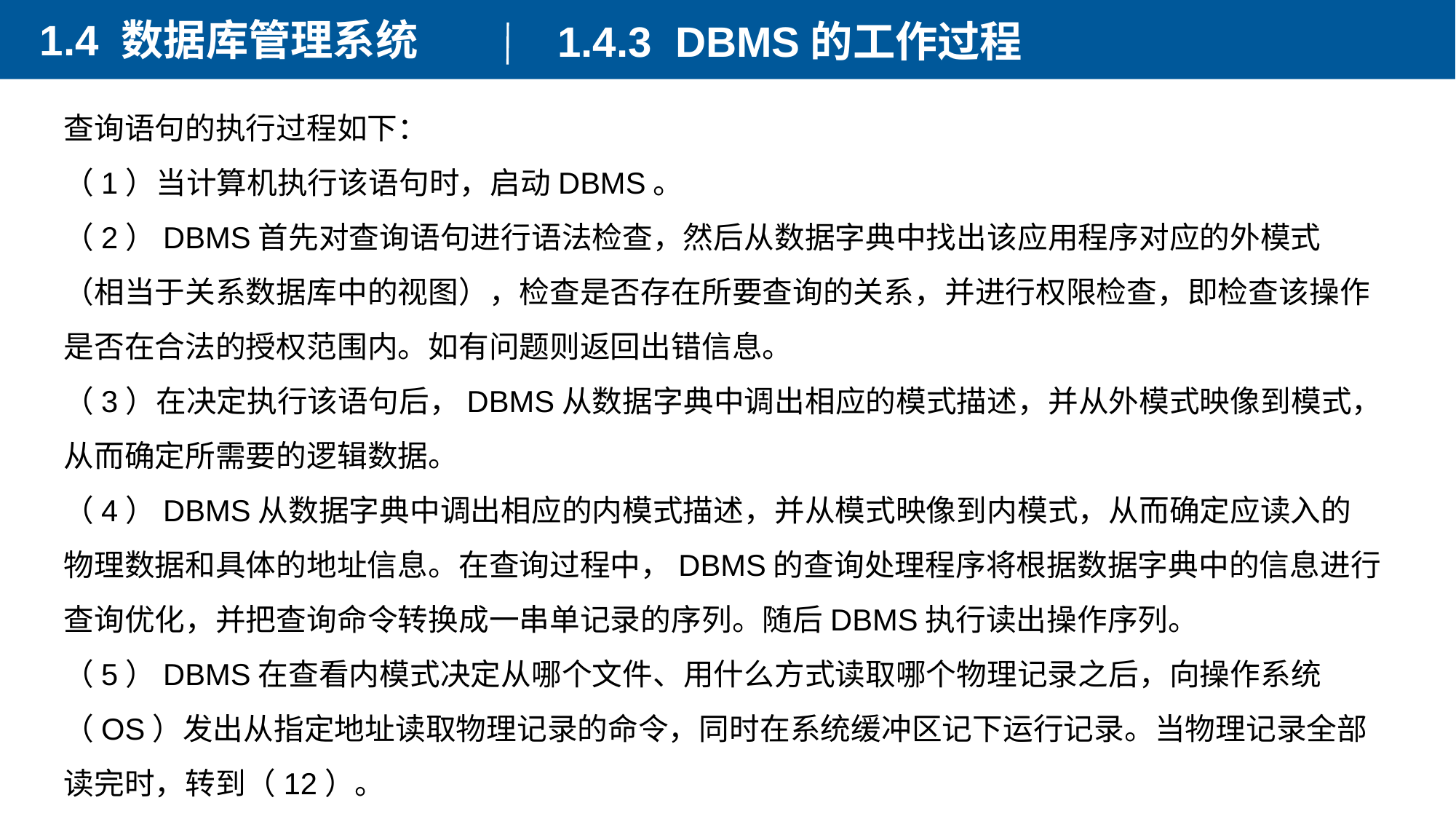

1.4 数据库管理系统
1.4.3  DBMS的工作过程
查询语句的执行过程如下：
（1）当计算机执行该语句时，启动DBMS。
（2）DBMS首先对查询语句进行语法检查，然后从数据字典中找出该应用程序对应的外模式（相当于关系数据库中的视图），检查是否存在所要查询的关系，并进行权限检查，即检查该操作是否在合法的授权范围内。如有问题则返回出错信息。
（3）在决定执行该语句后，DBMS从数据字典中调出相应的模式描述，并从外模式映像到模式，从而确定所需要的逻辑数据。
（4）DBMS从数据字典中调出相应的内模式描述，并从模式映像到内模式，从而确定应读入的物理数据和具体的地址信息。在查询过程中，DBMS的查询处理程序将根据数据字典中的信息进行查询优化，并把查询命令转换成一串单记录的序列。随后DBMS执行读出操作序列。
（5）DBMS在查看内模式决定从哪个文件、用什么方式读取哪个物理记录之后，向操作系统（OS）发出从指定地址读取物理记录的命令，同时在系统缓冲区记下运行记录。当物理记录全部读完时，转到（12）。